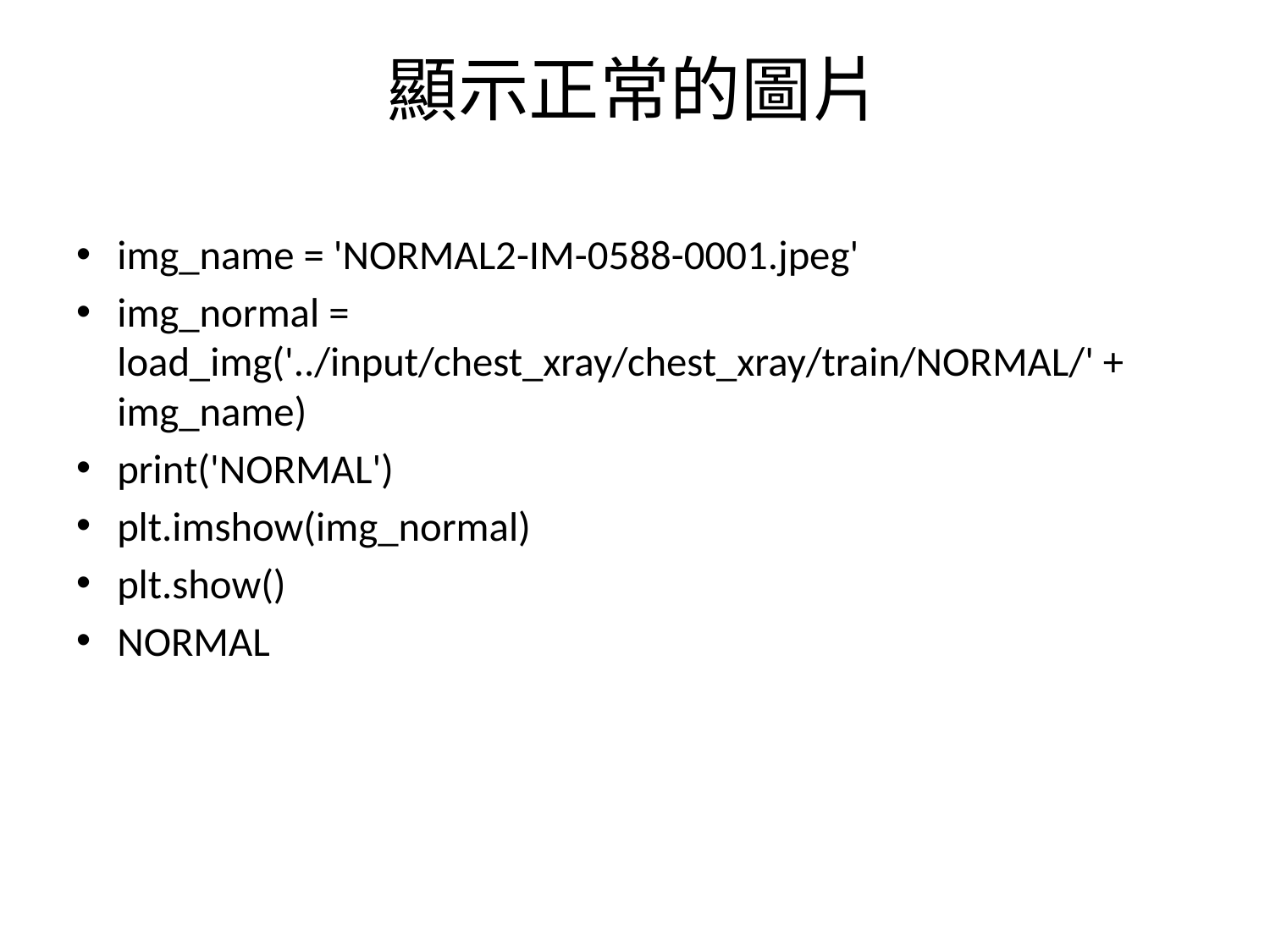

# 顯示正常的圖片
img_name = 'NORMAL2-IM-0588-0001.jpeg'
img_normal = load_img('../input/chest_xray/chest_xray/train/NORMAL/' + img_name)
print('NORMAL')
plt.imshow(img_normal)
plt.show()
NORMAL